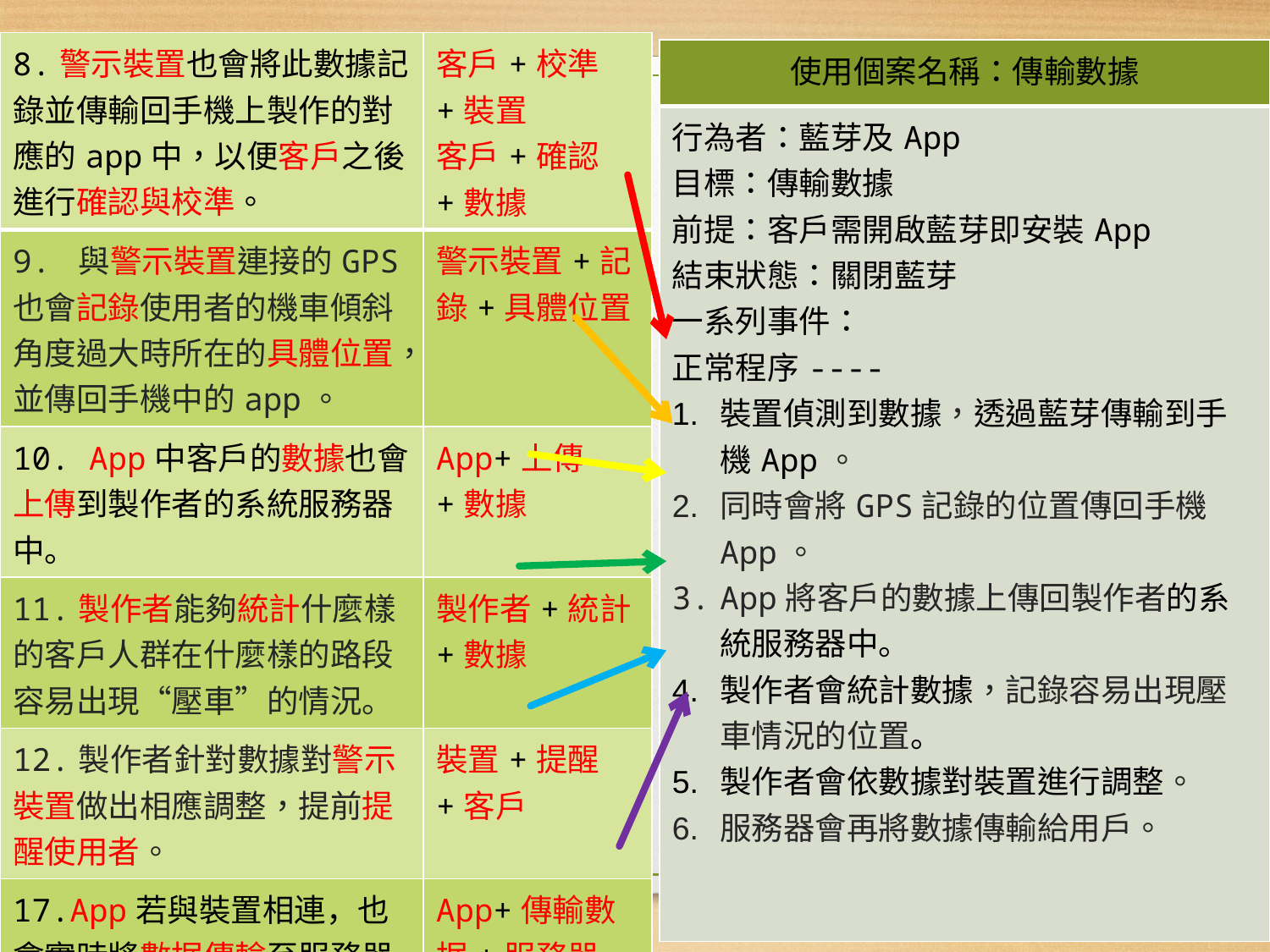

| 8.警示裝置也會將此數據記錄並傳輸回手機上製作的對應的app中，以便客戶之後進行確認與校準。 | 客戶+校準+裝置 客戶+確認+數據 |
| --- | --- |
| 9. 與警示裝置連接的GPS也會記錄使用者的機車傾斜角度過大時所在的具體位置，並傳回手機中的app。 | 警示裝置+記錄+具體位置 |
| 10. App中客戶的數據也會上傳到製作者的系統服務器中。 | App+上傳+數據 |
| 11.製作者能夠統計什麼樣的客戶人群在什麼樣的路段容易出現“壓車”的情況。 | 製作者+統計+數據 |
| 12.製作者針對數據對警示裝置做出相應調整，提前提醒使用者。 | 裝置+提醒+客戶 |
| 17.App若與裝置相連，也會實時將數据傳輸至服務器，服務器也會再傳輸給其他大型跟車的車主。 | App+傳輸數据+服務器 服務器+傳輸數据+車主 |
| 使用個案名稱：傳輸數據 |
| --- |
| 行為者：藍芽及App 目標：傳輸數據 前提：客戶需開啟藍芽即安裝App 結束狀態：關閉藍芽 一系列事件： 正常程序---- 裝置偵測到數據，透過藍芽傳輸到手機App。 同時會將GPS記錄的位置傳回手機App。 App將客戶的數據上傳回製作者的系統服務器中。 製作者會統計數據，記錄容易出現壓車情況的位置。 製作者會依數據對裝置進行調整。 服務器會再將數據傳輸給用戶。 |
16